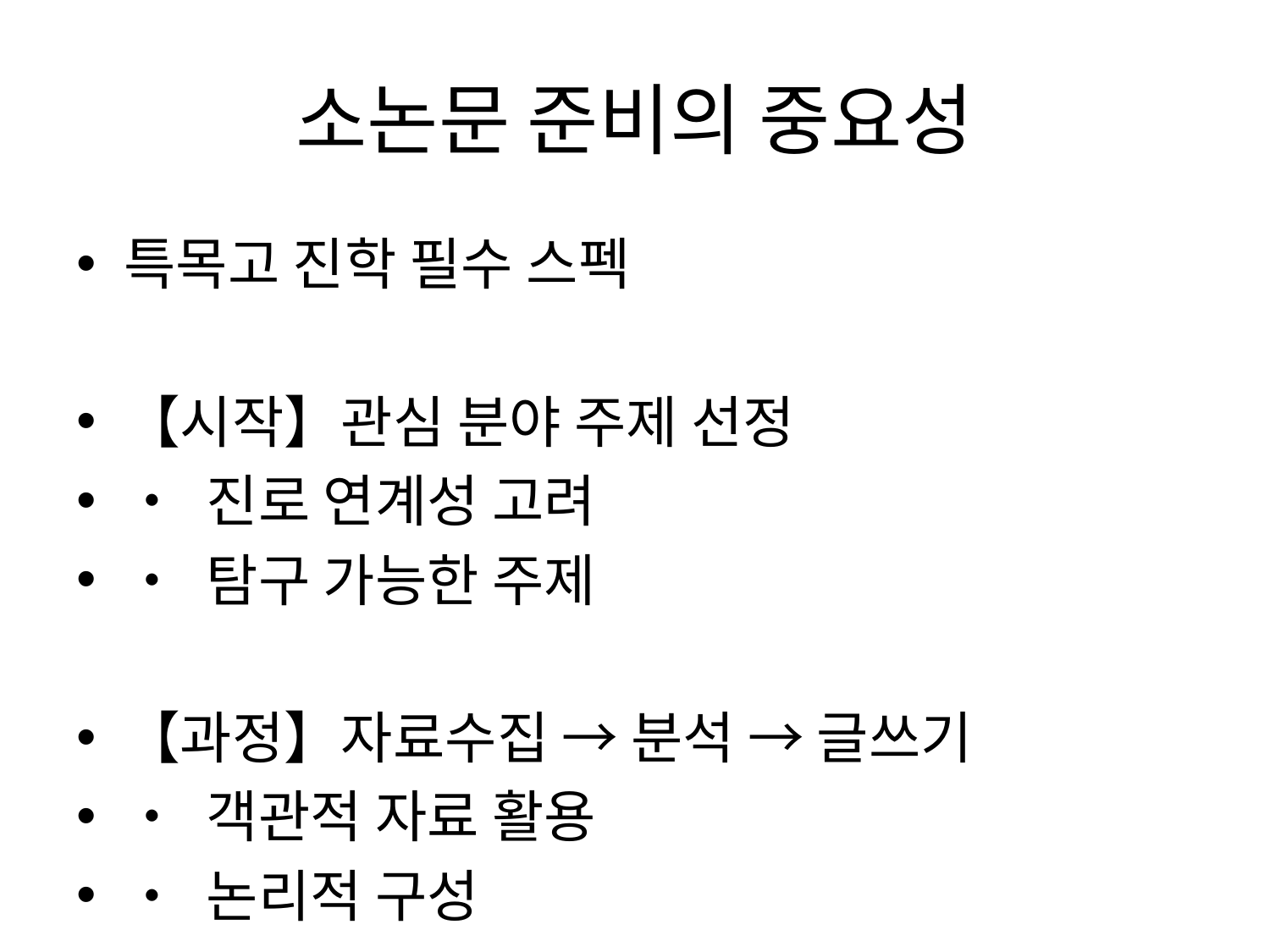

# 소논문 준비의 중요성
특목고 진학 필수 스펙

【시작】관심 분야 주제 선정
• 진로 연계성 고려
• 탐구 가능한 주제

【과정】자료수집 → 분석 → 글쓰기
• 객관적 자료 활용
• 논리적 구성

→ JLS 소논문 전문 지도!